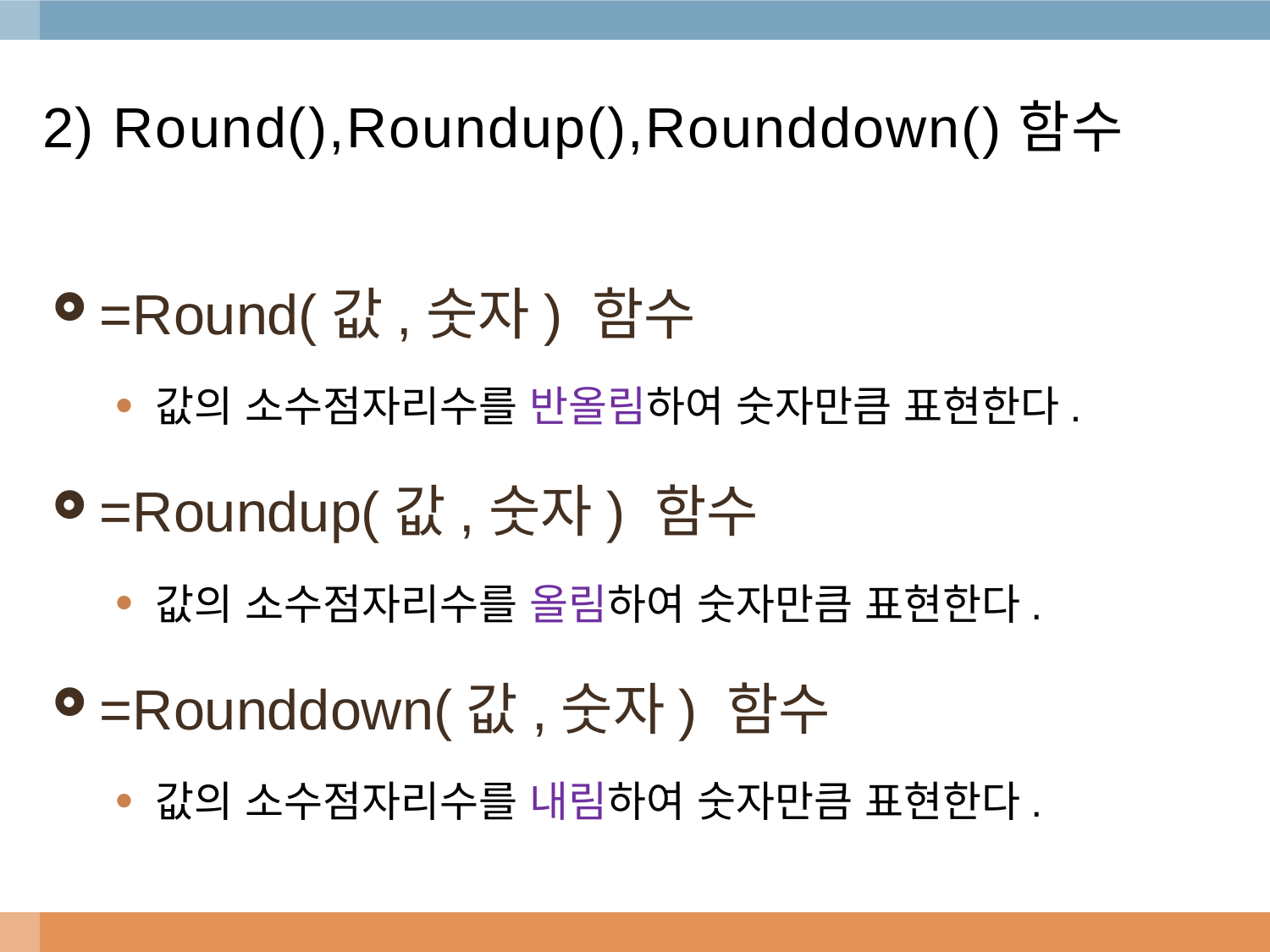

# 2) Round(),Roundup(),Rounddown()함수
=Round(값,숫자) 함수
값의 소수점자리수를 반올림하여 숫자만큼 표현한다.
=Roundup(값,숫자) 함수
값의 소수점자리수를 올림하여 숫자만큼 표현한다.
=Rounddown(값,숫자) 함수
값의 소수점자리수를 내림하여 숫자만큼 표현한다.